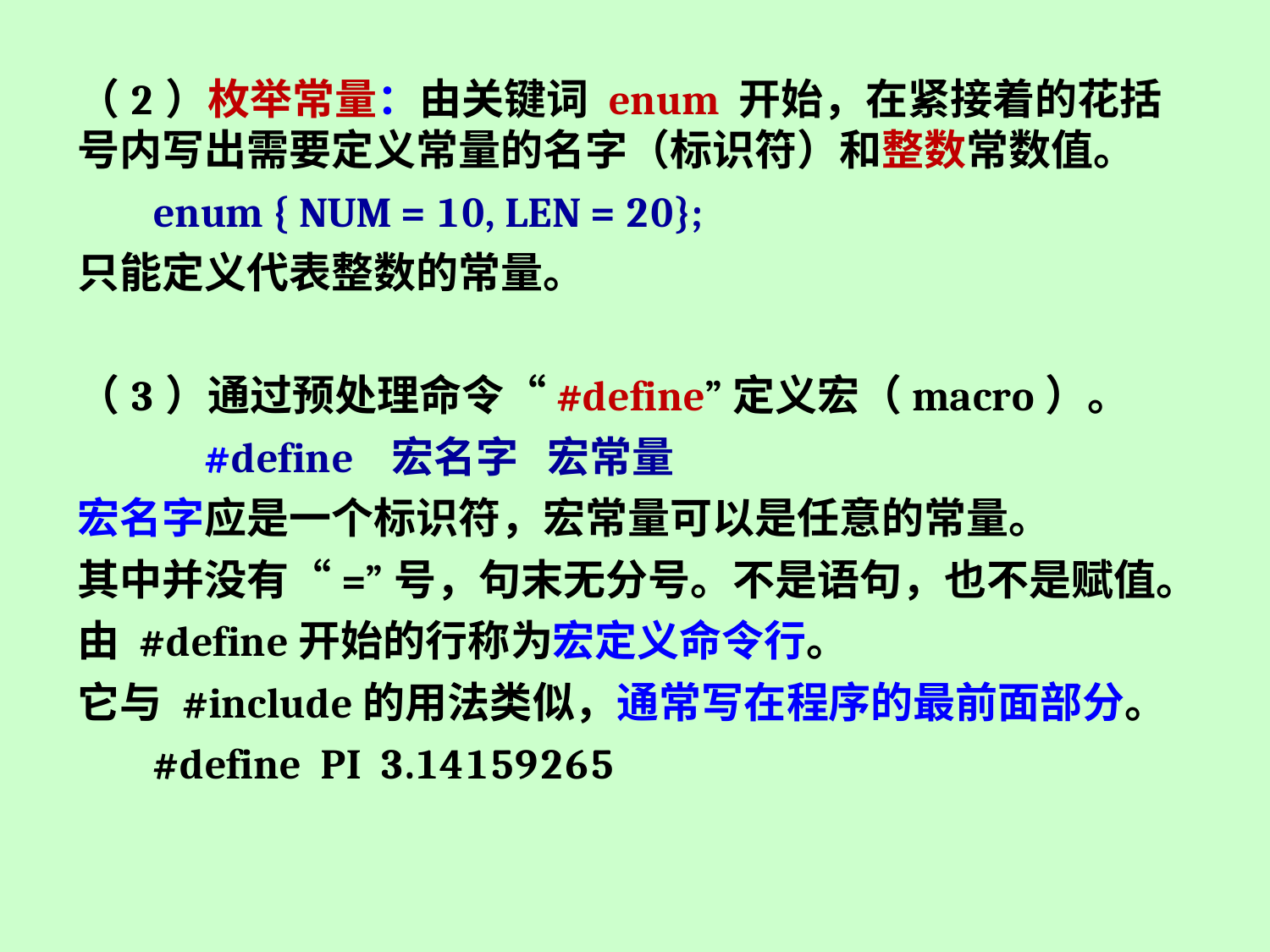

（2）枚举常量：由关键词 enum 开始，在紧接着的花括号内写出需要定义常量的名字（标识符）和整数常数值。
enum { NUM = 10, LEN = 20};
只能定义代表整数的常量。

（3）通过预处理命令“#define”定义宏（macro）。
	#define   宏名字   宏常量
宏名字应是一个标识符，宏常量可以是任意的常量。
其中并没有“=”号，句末无分号。不是语句，也不是赋值。
由 #define开始的行称为宏定义命令行。
它与 #include的用法类似，通常写在程序的最前面部分。
#define  PI  3.14159265
36